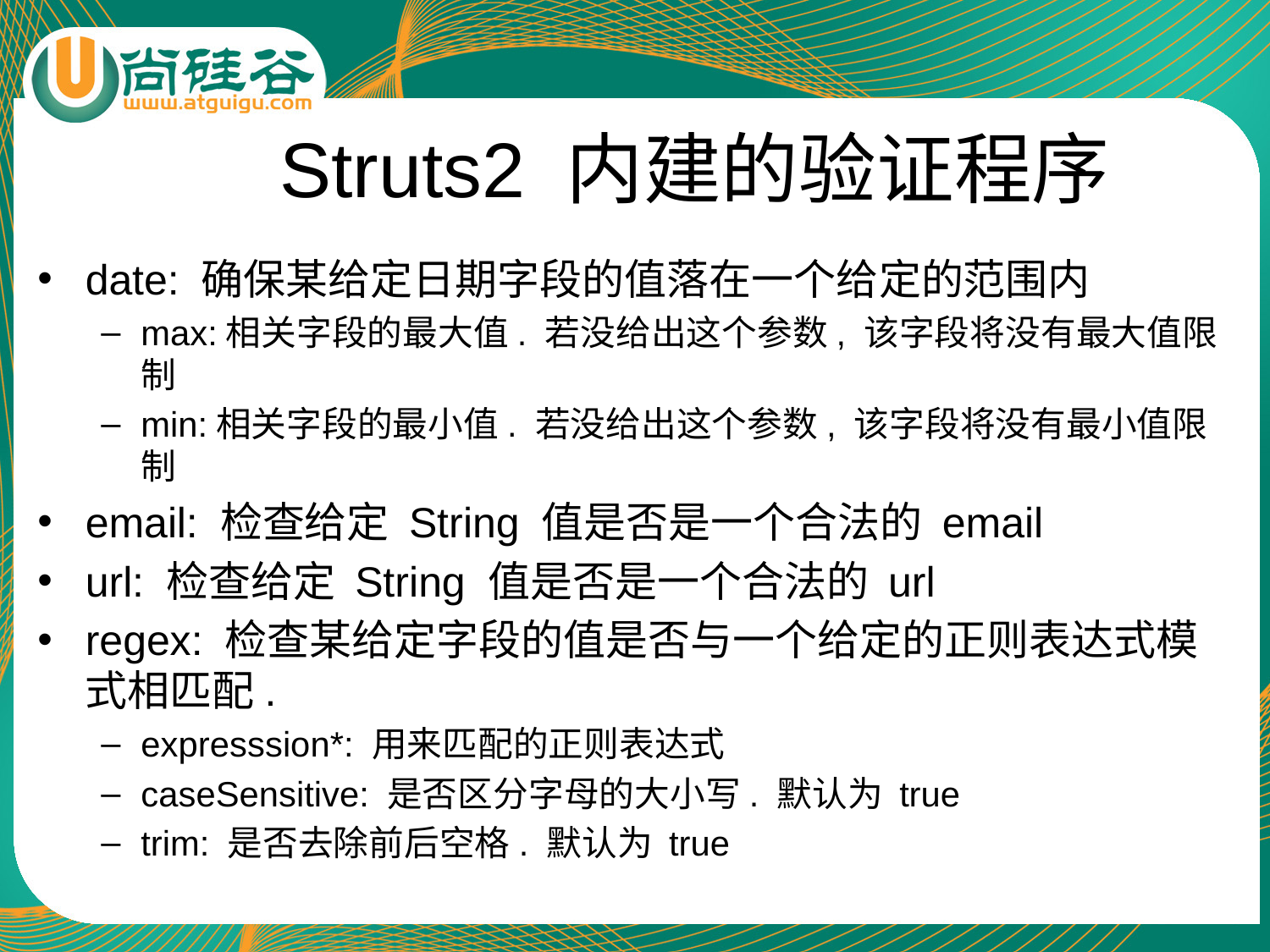

# Struts2 内建的验证程序
date: 确保某给定日期字段的值落在一个给定的范围内
max:相关字段的最大值. 若没给出这个参数, 该字段将没有最大值限制
min:相关字段的最小值. 若没给出这个参数, 该字段将没有最小值限制
email: 检查给定 String 值是否是一个合法的 email
url: 检查给定 String 值是否是一个合法的 url
regex: 检查某给定字段的值是否与一个给定的正则表达式模式相匹配.
expresssion*: 用来匹配的正则表达式
caseSensitive: 是否区分字母的大小写. 默认为 true
trim: 是否去除前后空格. 默认为 true